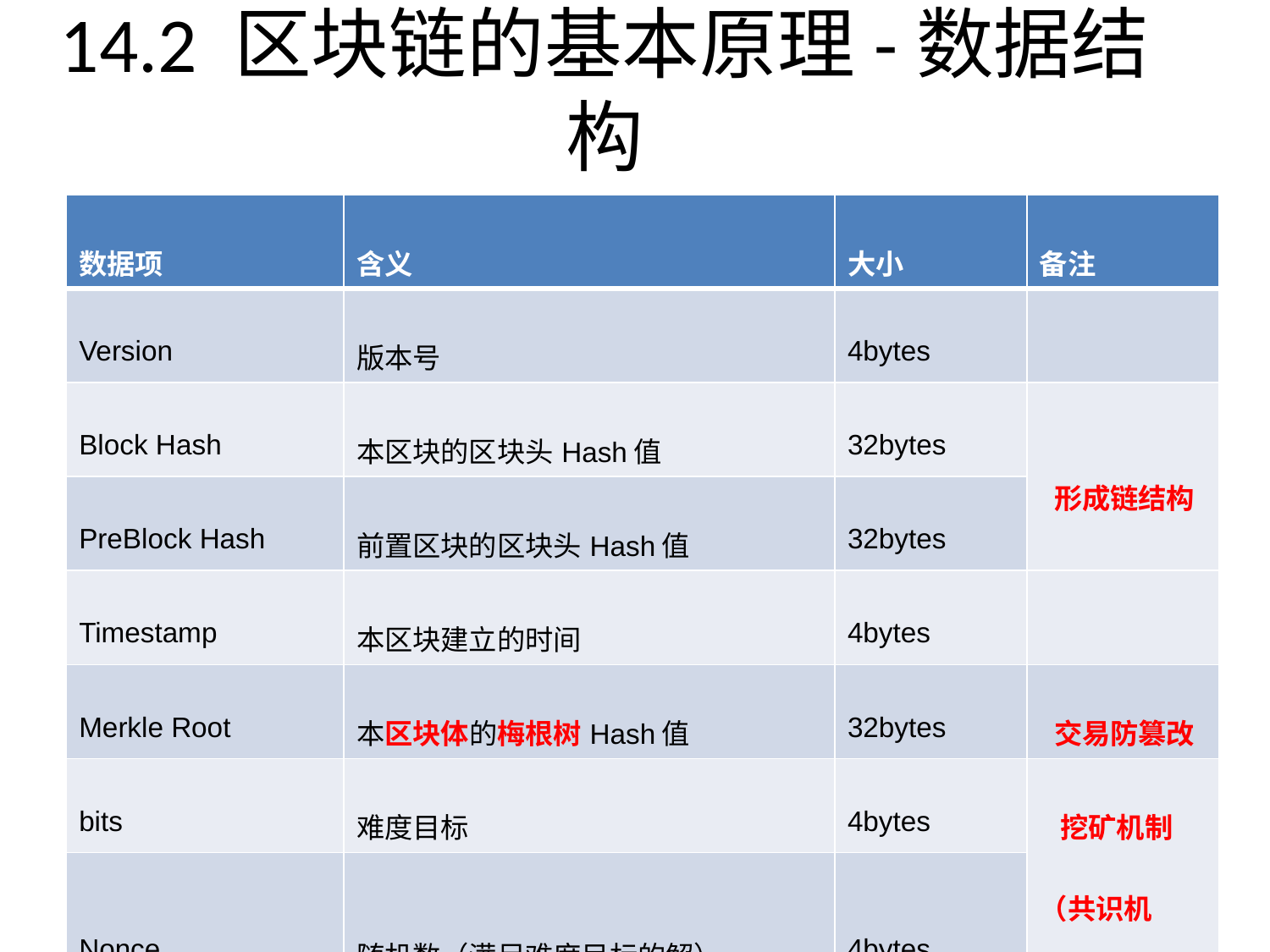

# 14.2 区块链的基本原理-数据结构
| 数据项 | 含义 | 大小 | 备注 |
| --- | --- | --- | --- |
| Version | 版本号 | 4bytes |  |
| Block Hash | 本区块的区块头Hash值 | 32bytes | 形成链结构 |
| PreBlock Hash | 前置区块的区块头Hash值 | 32bytes |  |
| Timestamp | 本区块建立的时间 | 4bytes |  |
| Merkle Root | 本区块体的梅根树Hash值 | 32bytes | 交易防篡改 |
| bits | 难度目标 | 4bytes | 挖矿机制 （共识机制） |
| Nonce | 随机数（满足难度目标的解） | 4bytes |  |